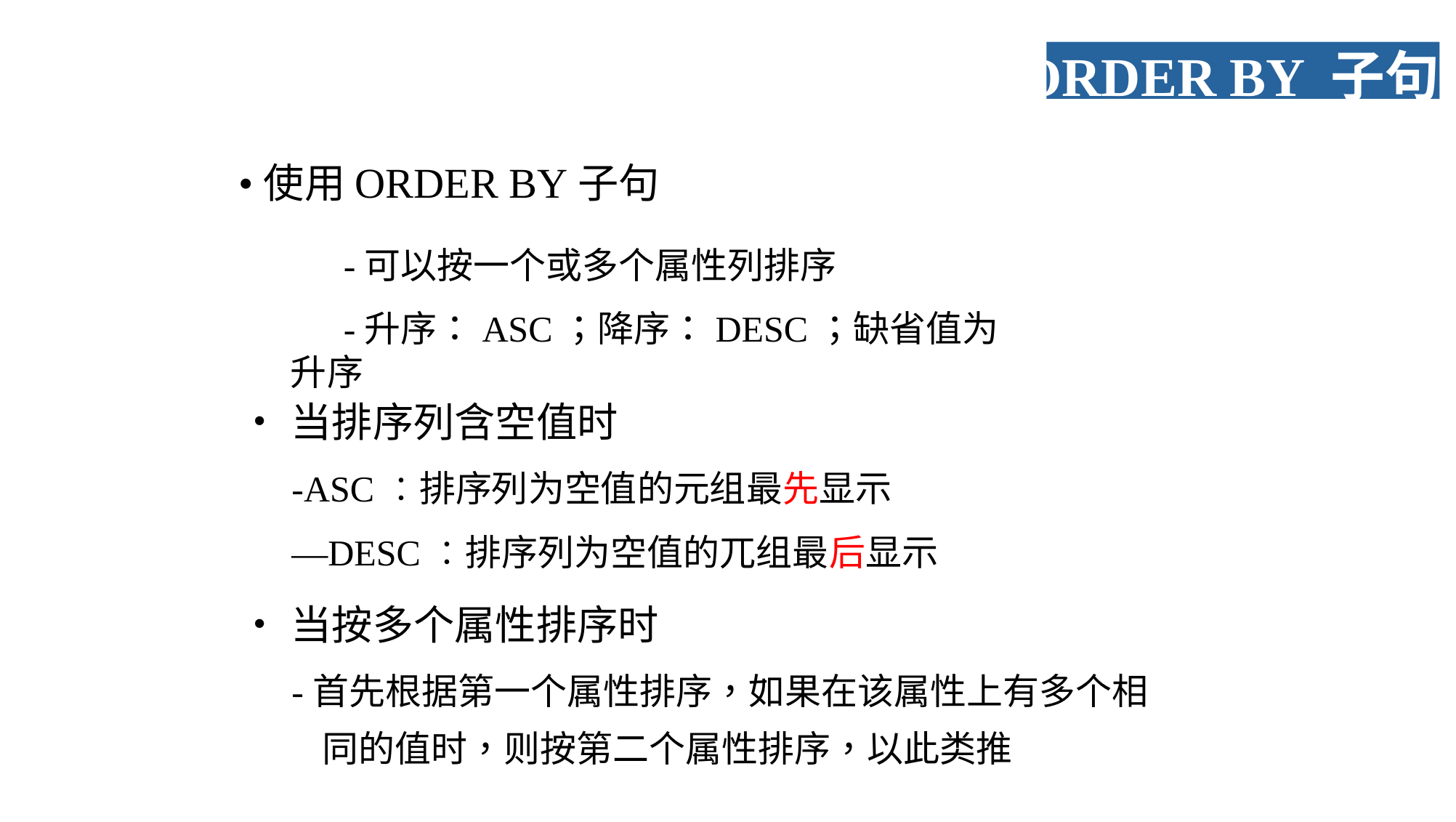

ORDER BY 子句
•使用ORDER BY子句
-可以按一个或多个属性列排序
-升序：ASC；降序：DESC；缺省值为升序
•当排序列含空值时
-ASC：排序列为空值的元组最先显示
—DESC：排序列为空值的兀组最后显示
•当按多个属性排序时
-首先根据第一个属性排序，如果在该属性上有多个相
同的值时，则按第二个属性排序，以此类推